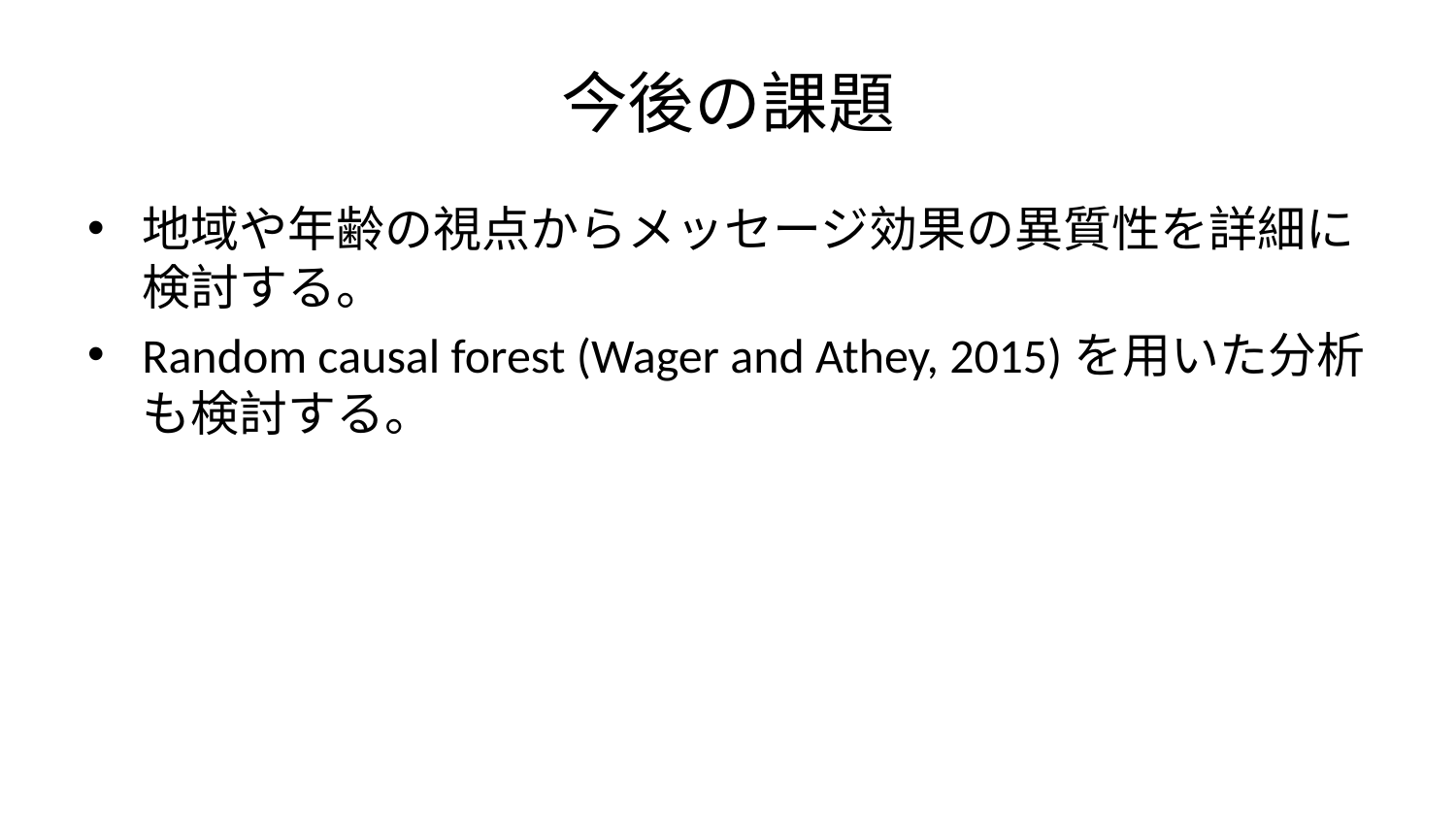

# 今後の課題
地域や年齢の視点からメッセージ効果の異質性を詳細に検討する。
Random causal forest (Wager and Athey, 2015)を用いた分析も検討する。